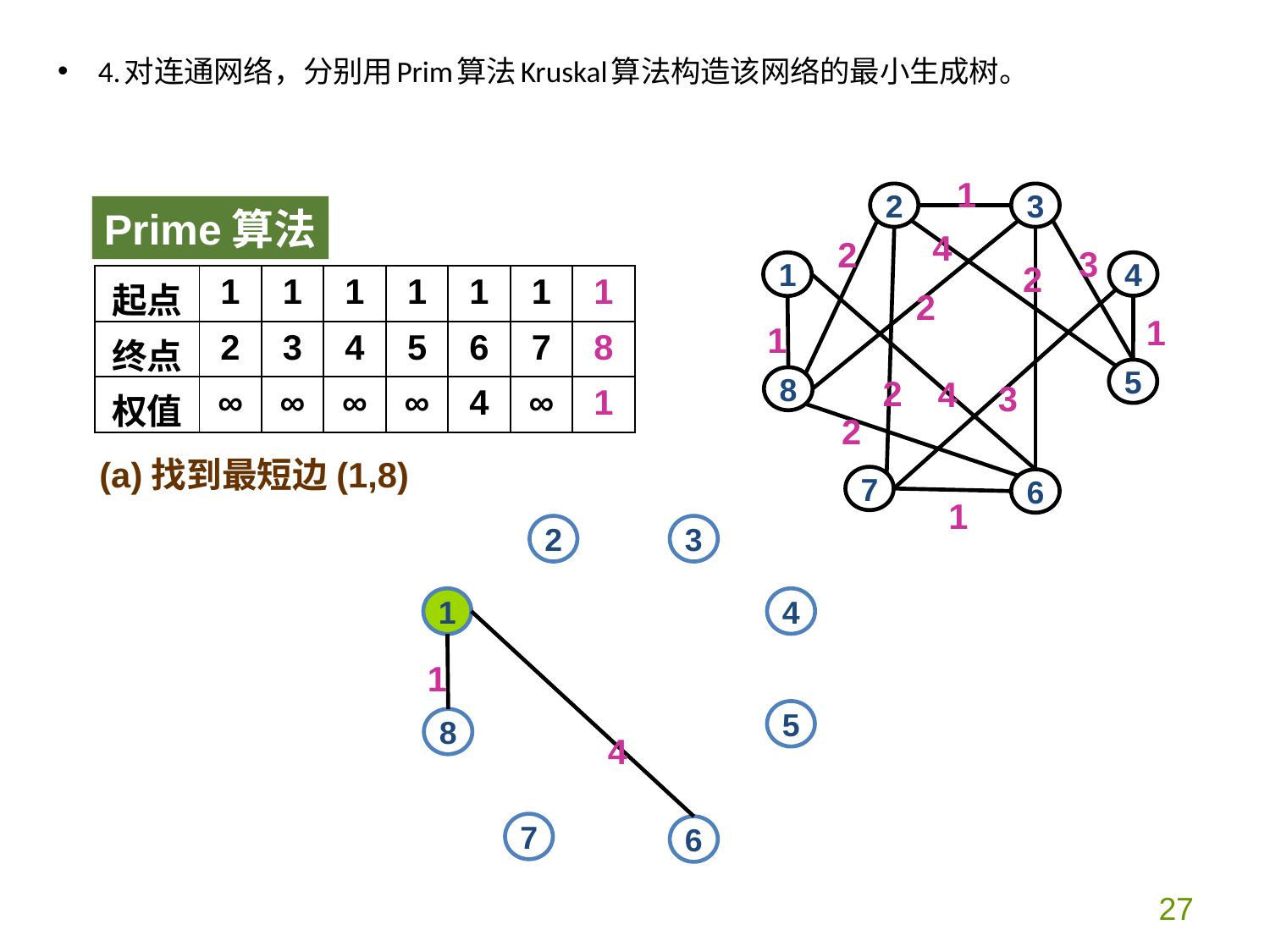

4.对连通网络，分别用Prim算法Kruskal算法构造该网络的最小生成树。
1
2
3
4
2
3
2
1
4
2
1
1
5
2
4
8
3
2
7
6
1
Prime算法
| 起点 | 1 | 1 | 1 | 1 | 1 | 1 | 1 |
| --- | --- | --- | --- | --- | --- | --- | --- |
| 终点 | 2 | 3 | 4 | 5 | 6 | 7 | 8 |
| 权值 | ∞ | ∞ | ∞ | ∞ | 4 | ∞ | 1 |
(a)找到最短边(1,8)
2
3
1
4
1
5
8
4
7
6
27